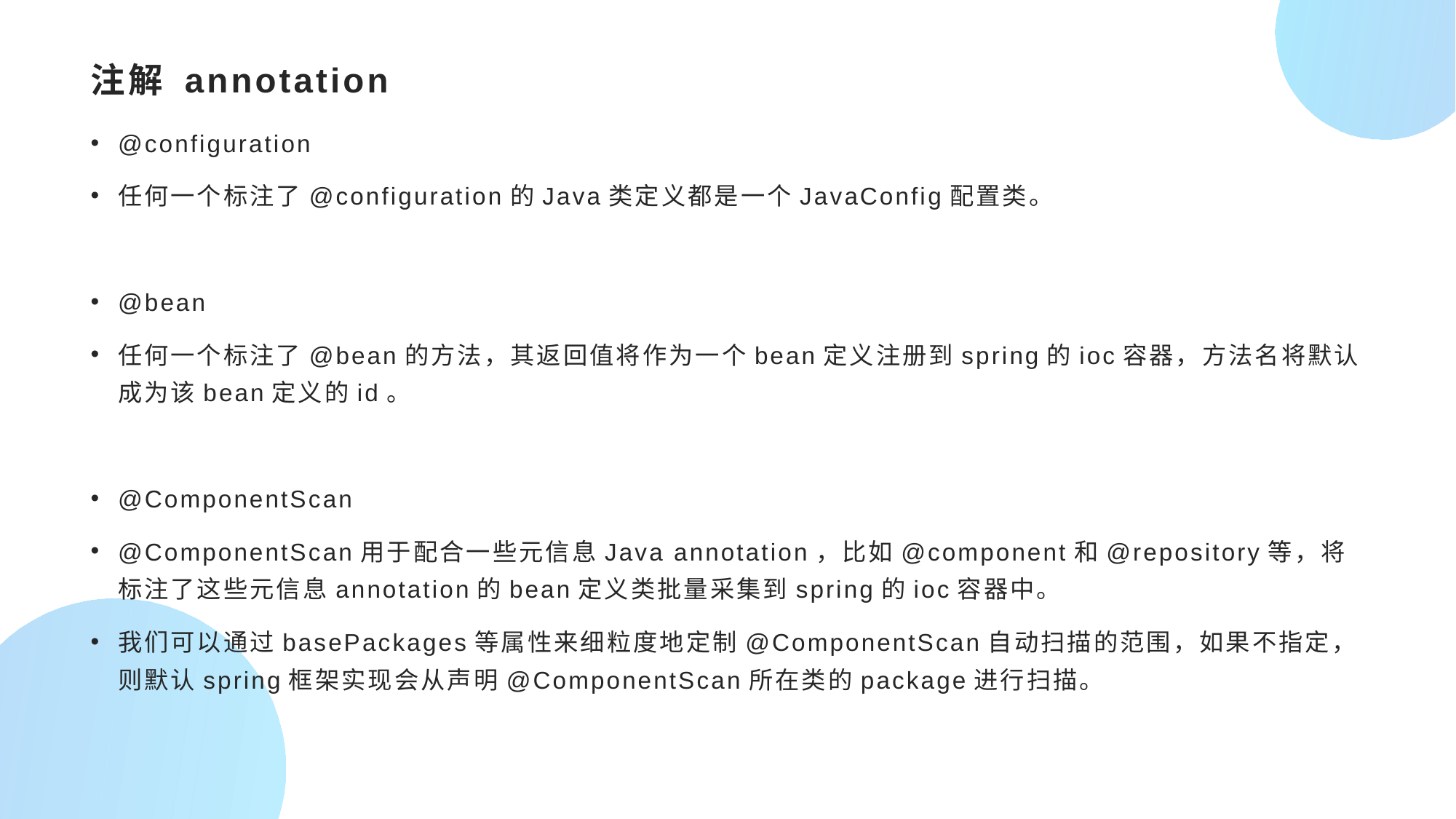

# 注解 annotation
@configuration
任何一个标注了@configuration的Java类定义都是一个JavaConfig配置类。

@bean
任何一个标注了@bean的方法，其返回值将作为一个bean定义注册到spring的ioc容器，方法名将默认成为该bean定义的id。

@ComponentScan
@ComponentScan用于配合一些元信息Java annotation，比如@component和@repository等，将标注了这些元信息annotation的bean定义类批量采集到spring的ioc容器中。
我们可以通过basePackages等属性来细粒度地定制@ComponentScan自动扫描的范围，如果不指定，则默认spring框架实现会从声明@ComponentScan所在类的package进行扫描。